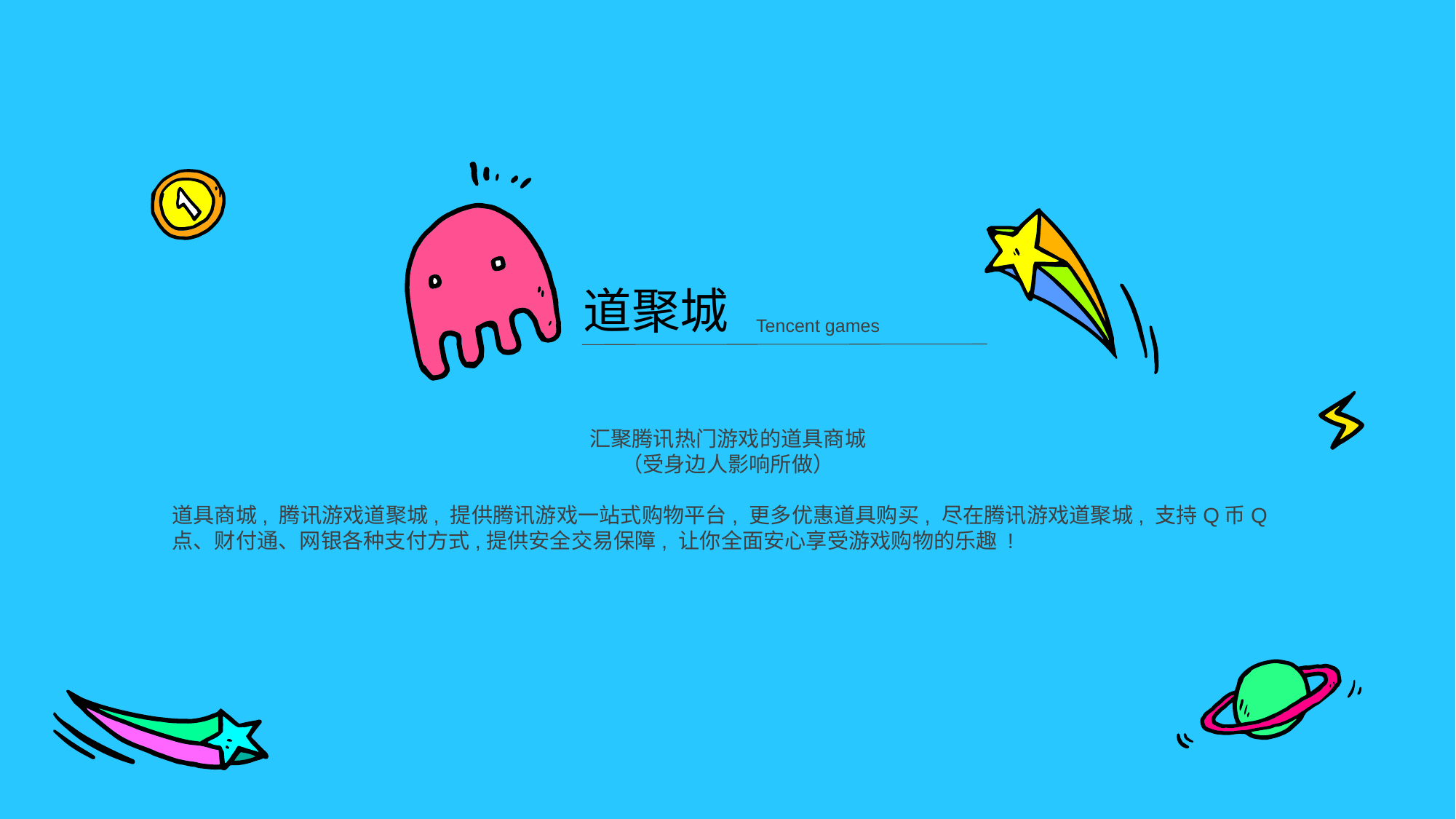

道聚城
Tencent games

汇聚腾讯热门游戏的道具商城
（受身边人影响所做）

道具商城, 腾讯游戏道聚城, 提供腾讯游戏一站式购物平台, 更多优惠道具购买, 尽在腾讯游戏道聚城, 支持Q币Q点、财付通、网银各种支付方式,提供安全交易保障, 让你全面安心享受游戏购物的乐趣 !